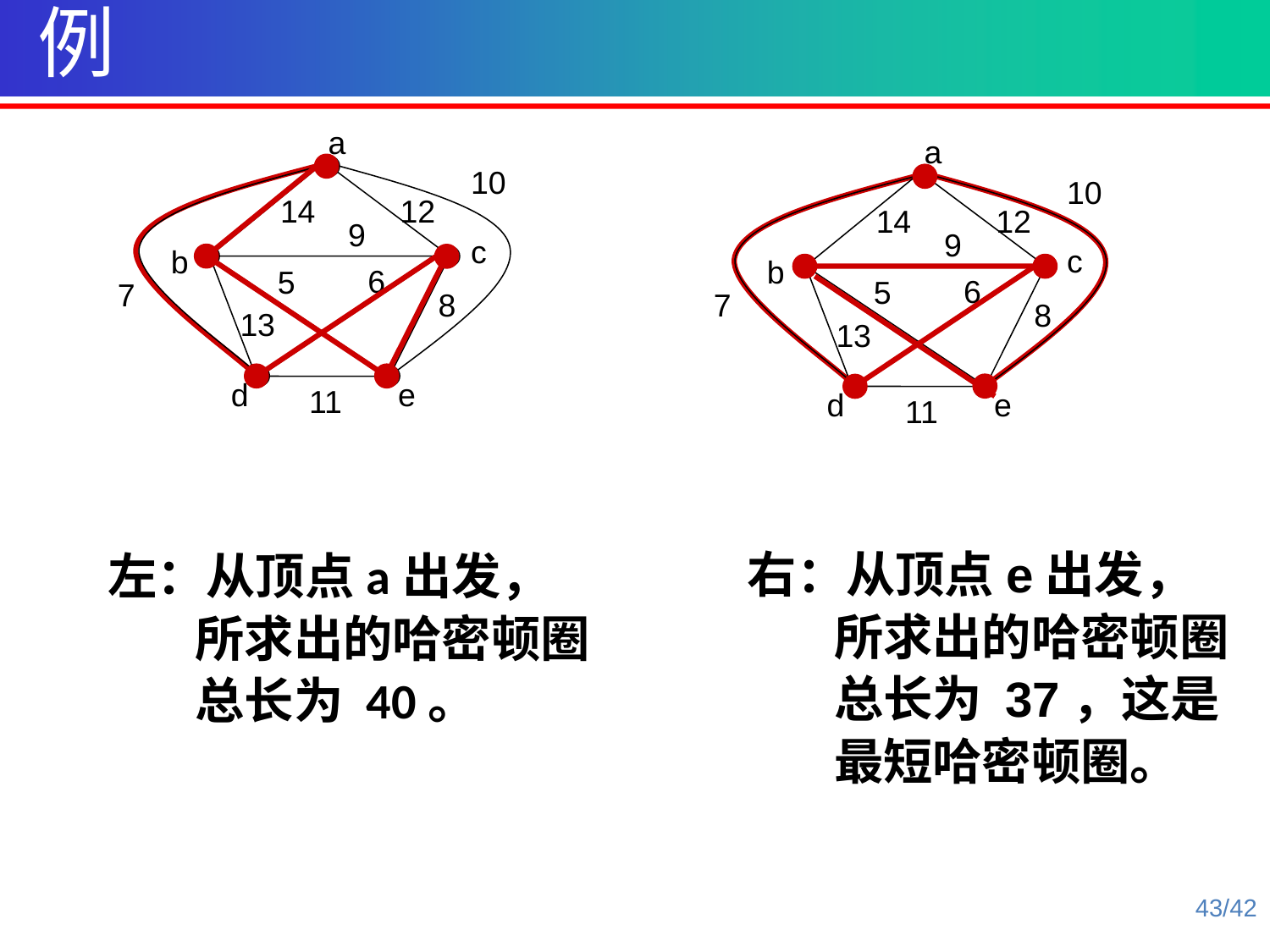

例
a

10

14
12
9
c
b

6

5

7
8
13

d
e
11

a

10

14
12
9
c
b

6

5

7
8
13

d
e
11

右：从顶点e出发，所求出的哈密顿圈总长为 37，这是最短哈密顿圈。
左：从顶点a出发，所求出的哈密顿圈总长为 40。

43/42